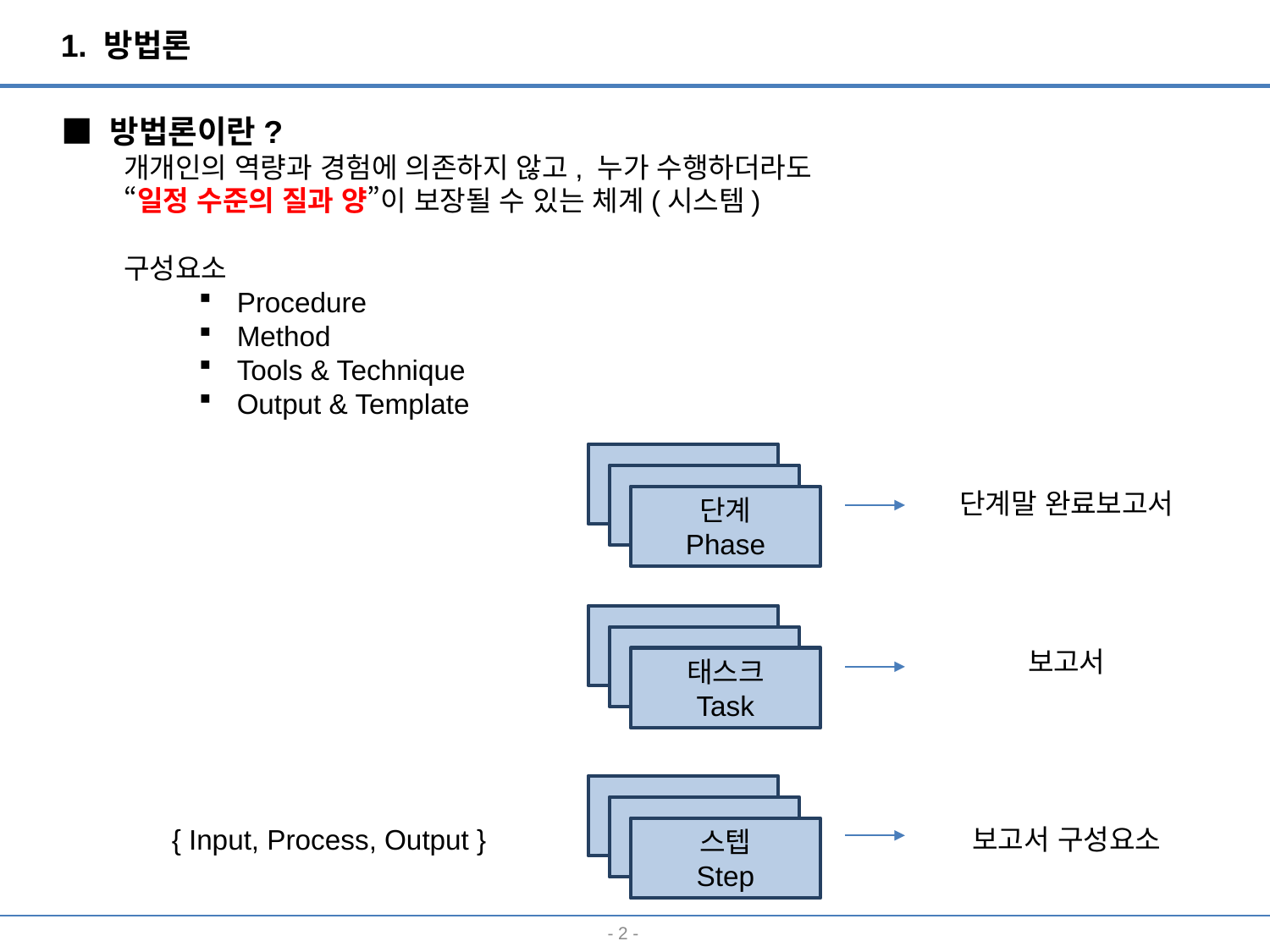

1. 방법론
■ 방법론이란?
개개인의 역량과 경험에 의존하지 않고, 누가 수행하더라도
“일정 수준의 질과 양”이 보장될 수 있는 체계(시스템)

구성요소
Procedure
Method
Tools & Technique
Output & Template

단계
Phase
단계말 완료보고서

태스크
Task
보고서

스텝
Step
{ Input, Process, Output }
보고서 구성요소
- 2 -